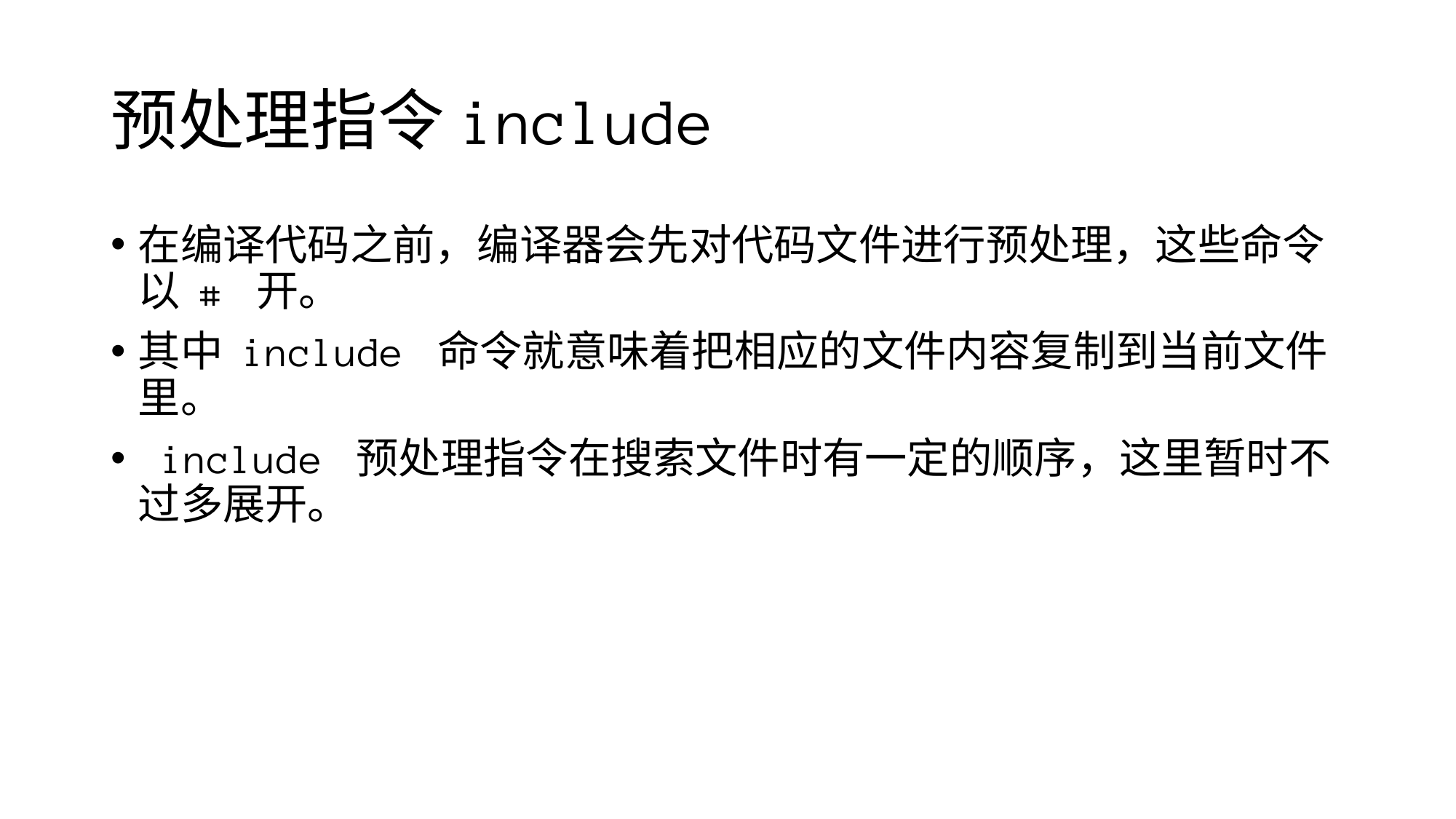

# 预处理指令include
在编译代码之前，编译器会先对代码文件进行预处理，这些命令以 # 开。
其中 include 命令就意味着把相应的文件内容复制到当前文件里。
 include 预处理指令在搜索文件时有一定的顺序，这里暂时不过多展开。